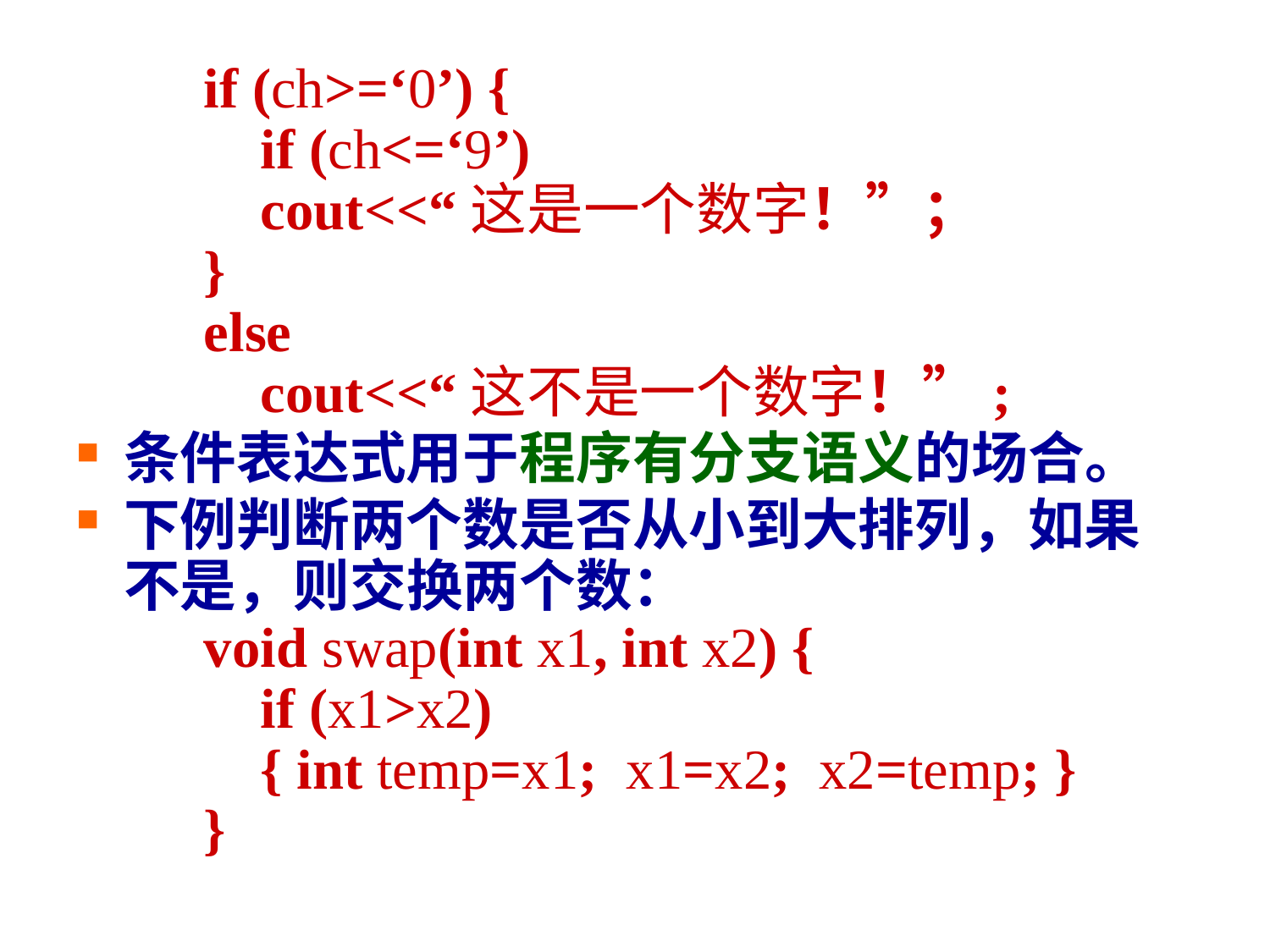

if (ch>=‘0’) {
             if (ch<=‘9’)
             cout<<“这是一个数字！”；
         }
         else
             cout<<“这不是一个数字！”;
条件表达式用于程序有分支语义的场合。
下例判断两个数是否从小到大排列，如果不是，则交换两个数：
         void swap(int x1, int x2) {
             if (x1>x2)
             { int temp=x1;  x1=x2;  x2=temp; }
         }
37